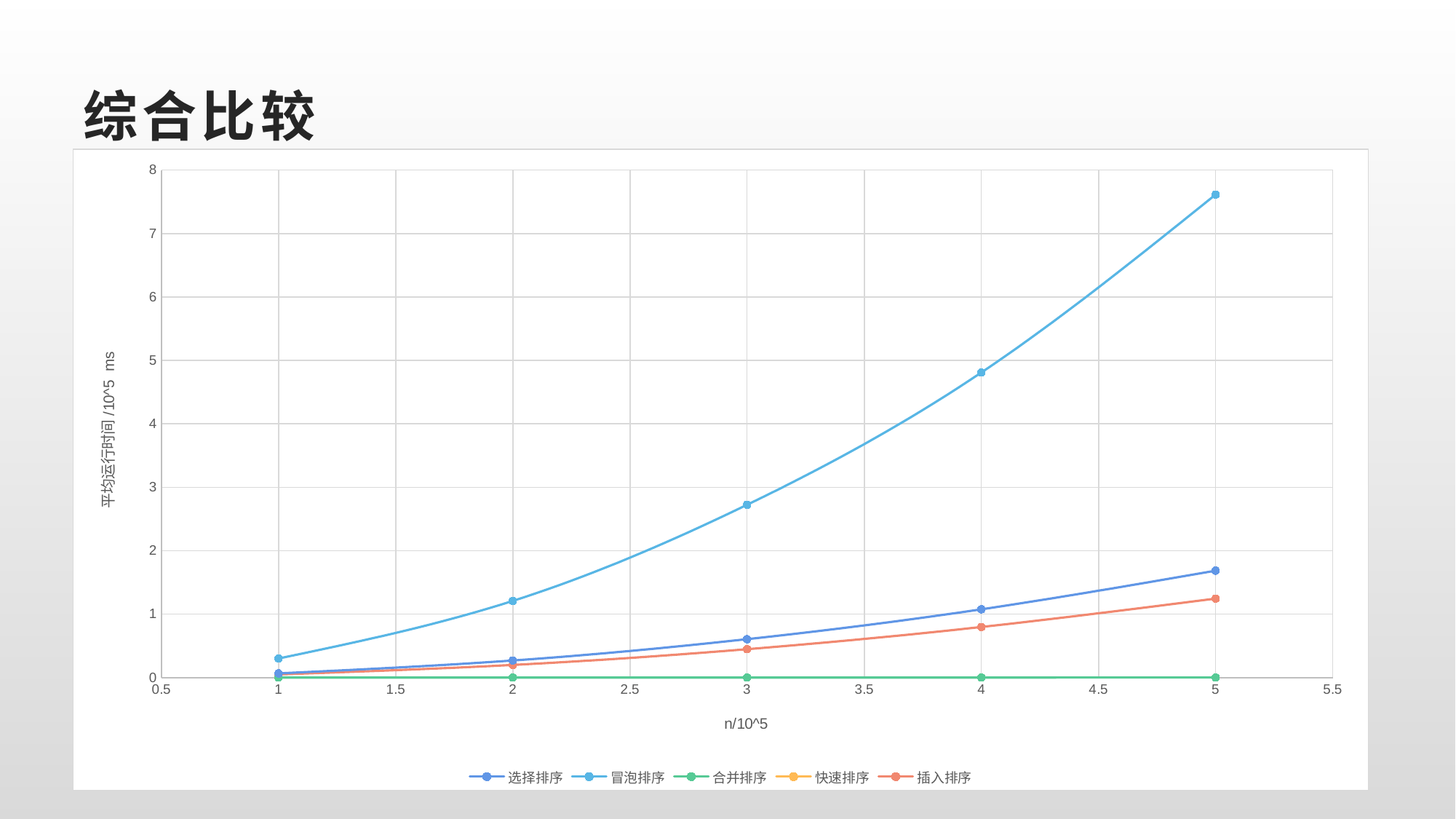

# 综合比较

### Chart

| Category | 选择排序 | 冒泡排序 | 合并排序 | 快速排序 | 插入排序 |
|---|---|---|---|---|---|